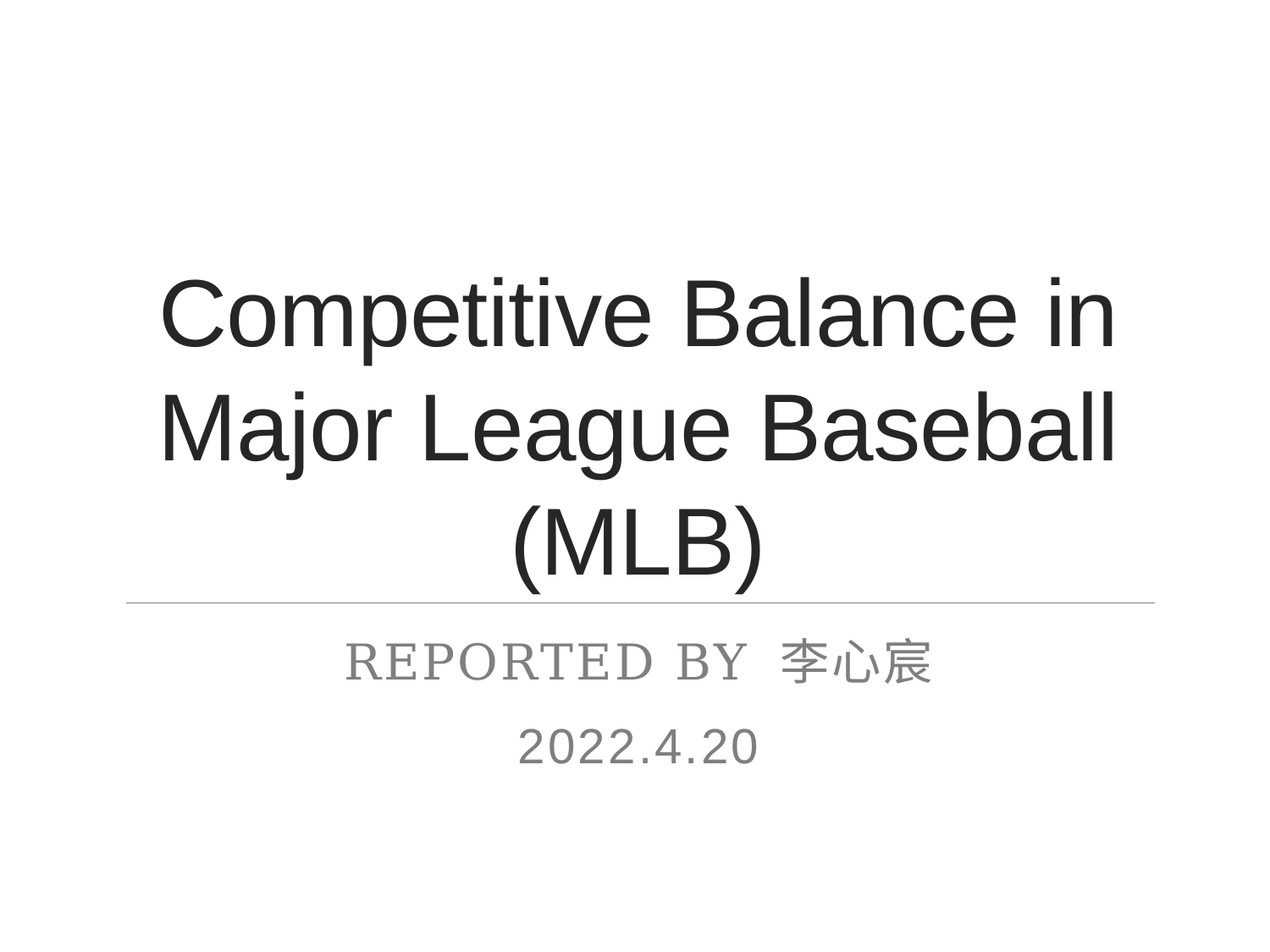

# Competitive Balance in Major League Baseball (MLB)
Reported by 李心宸
2022.4.20